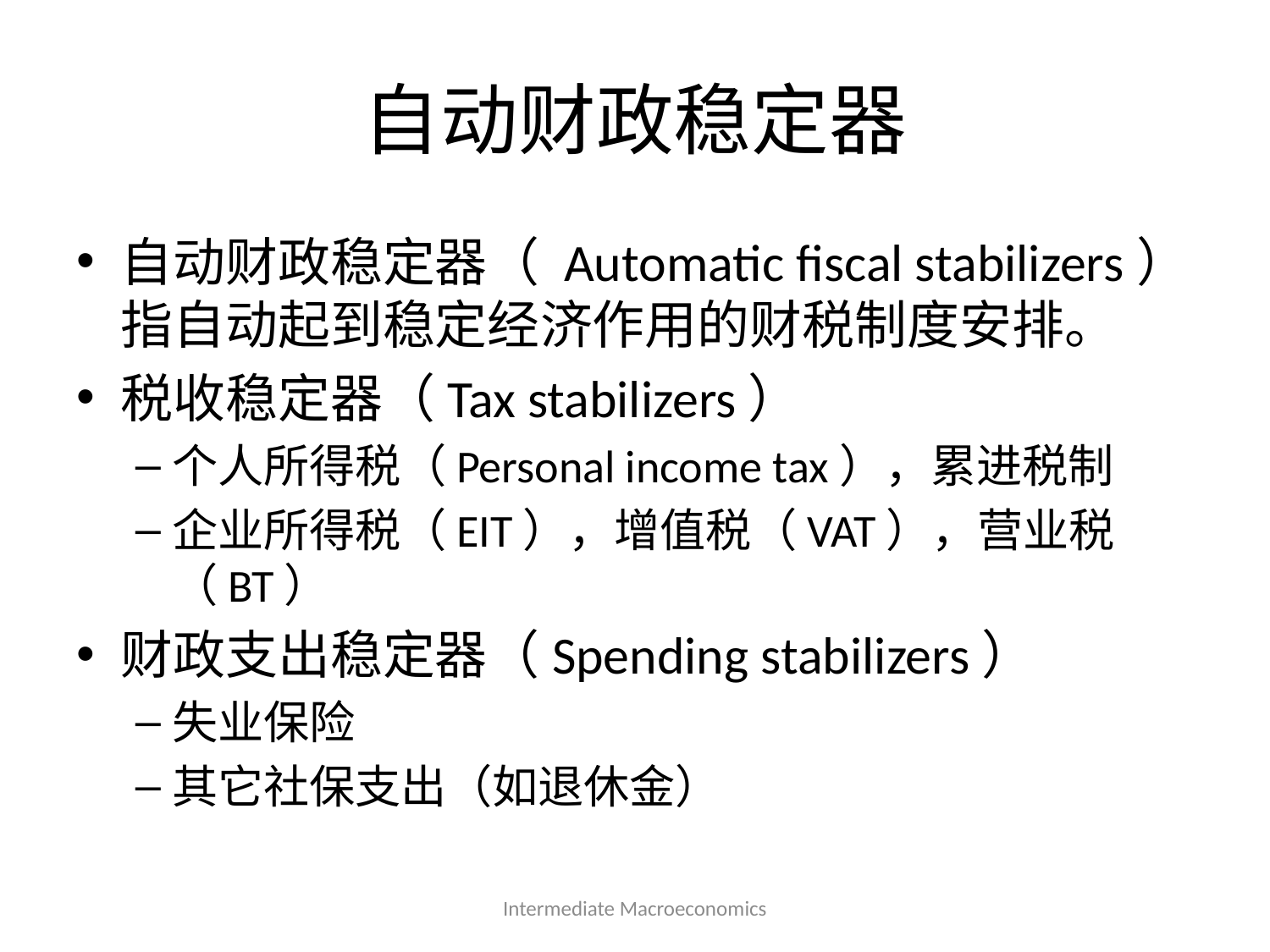

# 自动财政稳定器
自动财政稳定器（ Automatic fiscal stabilizers）指自动起到稳定经济作用的财税制度安排。
税收稳定器（Tax stabilizers）
个人所得税（Personal income tax），累进税制
企业所得税（EIT），增值税（VAT），营业税（BT）
财政支出稳定器（Spending stabilizers）
失业保险
其它社保支出（如退休金）
Intermediate Macroeconomics